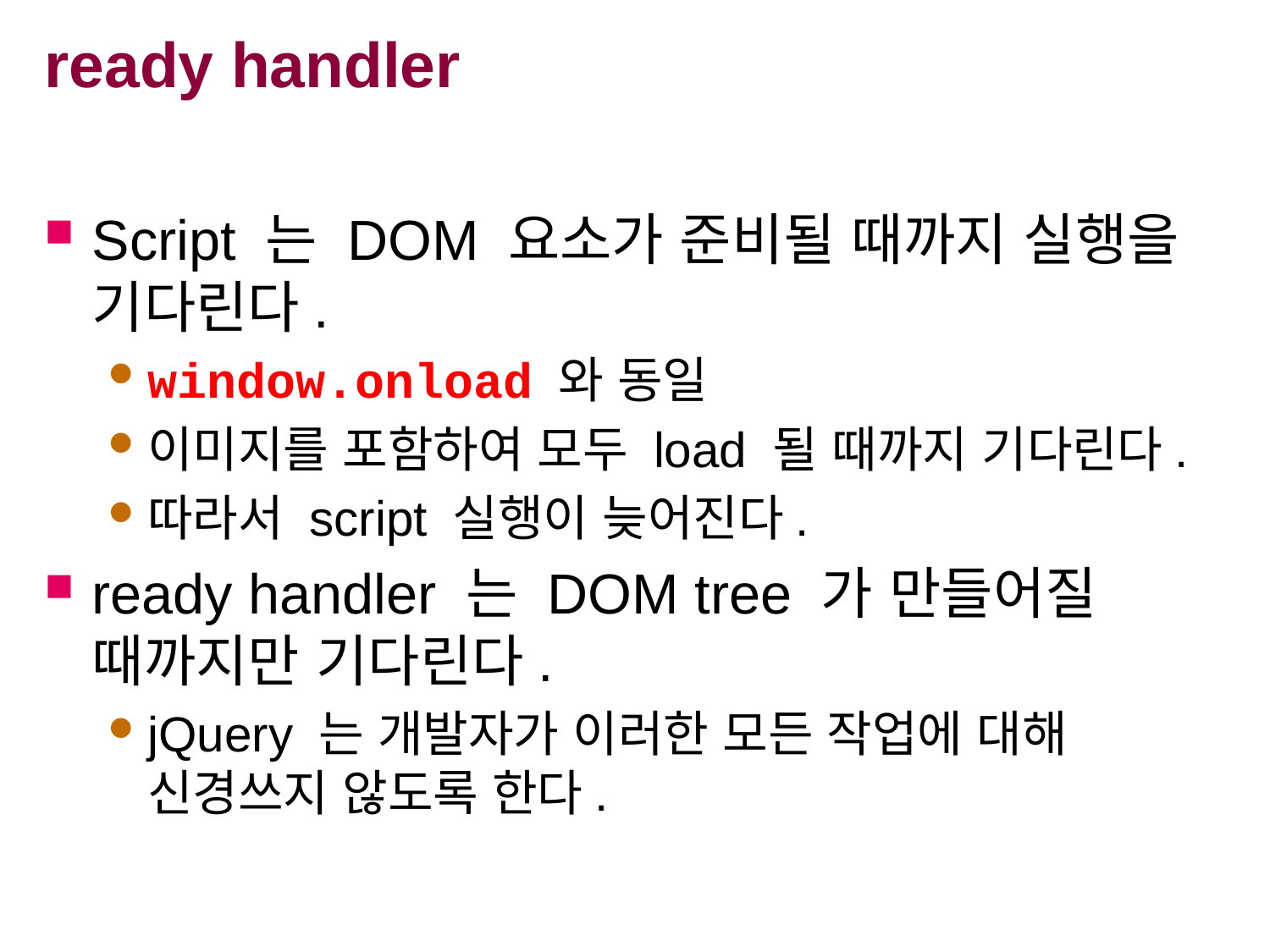

# ready handler
Script 는 DOM 요소가 준비될 때까지 실행을 기다린다.
window.onload 와 동일
이미지를 포함하여 모두 load 될 때까지 기다린다.
따라서 script 실행이 늦어진다.
ready handler 는 DOM tree 가 만들어질 때까지만 기다린다.
jQuery 는 개발자가 이러한 모든 작업에 대해 신경쓰지 않도록 한다.